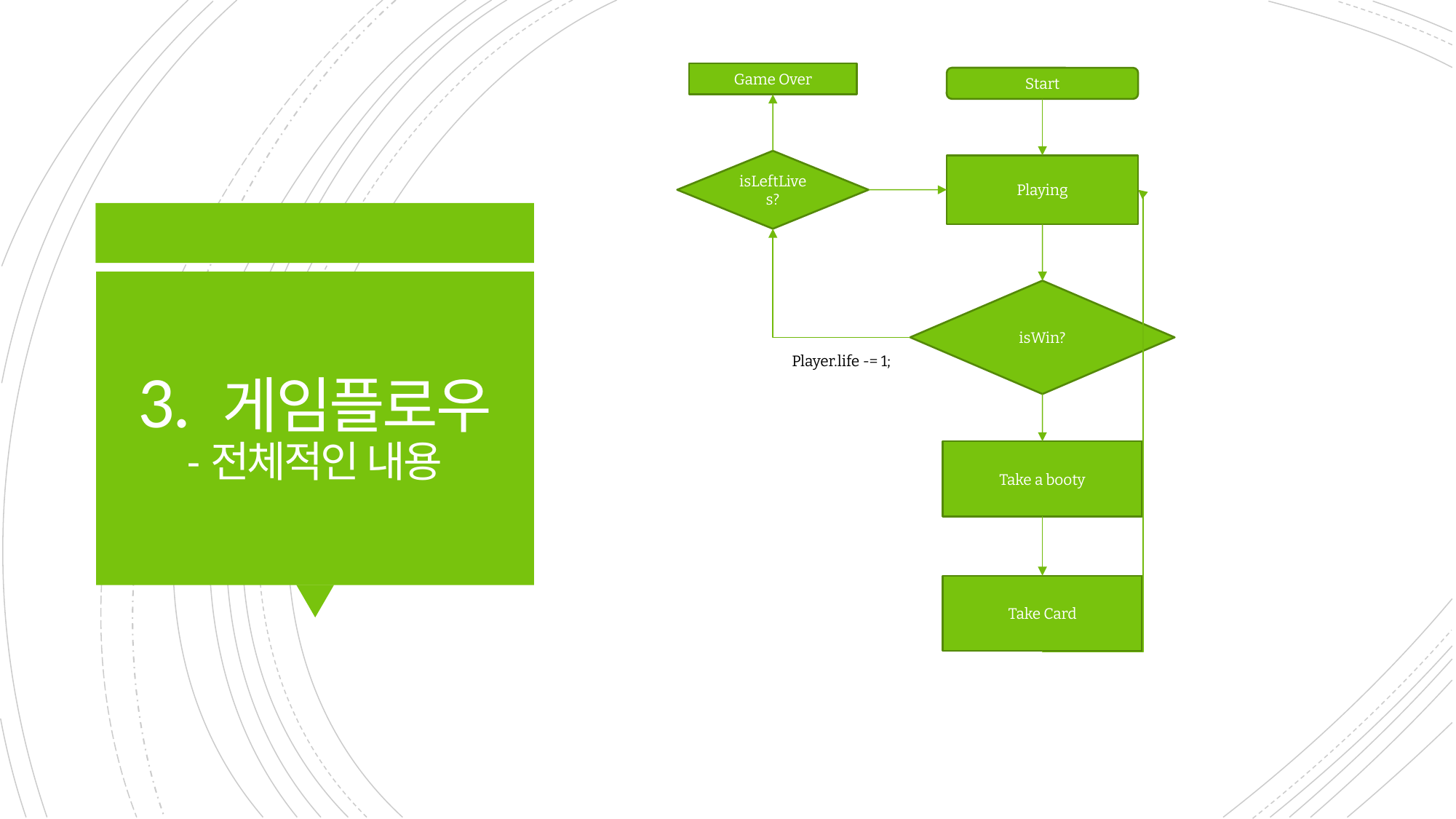

Game Over
Start
isLeftLives?
Playing
# 3. 게임플로우 -전체적인 내용
isWin?
Player.life -= 1;
Take a booty
Take Card